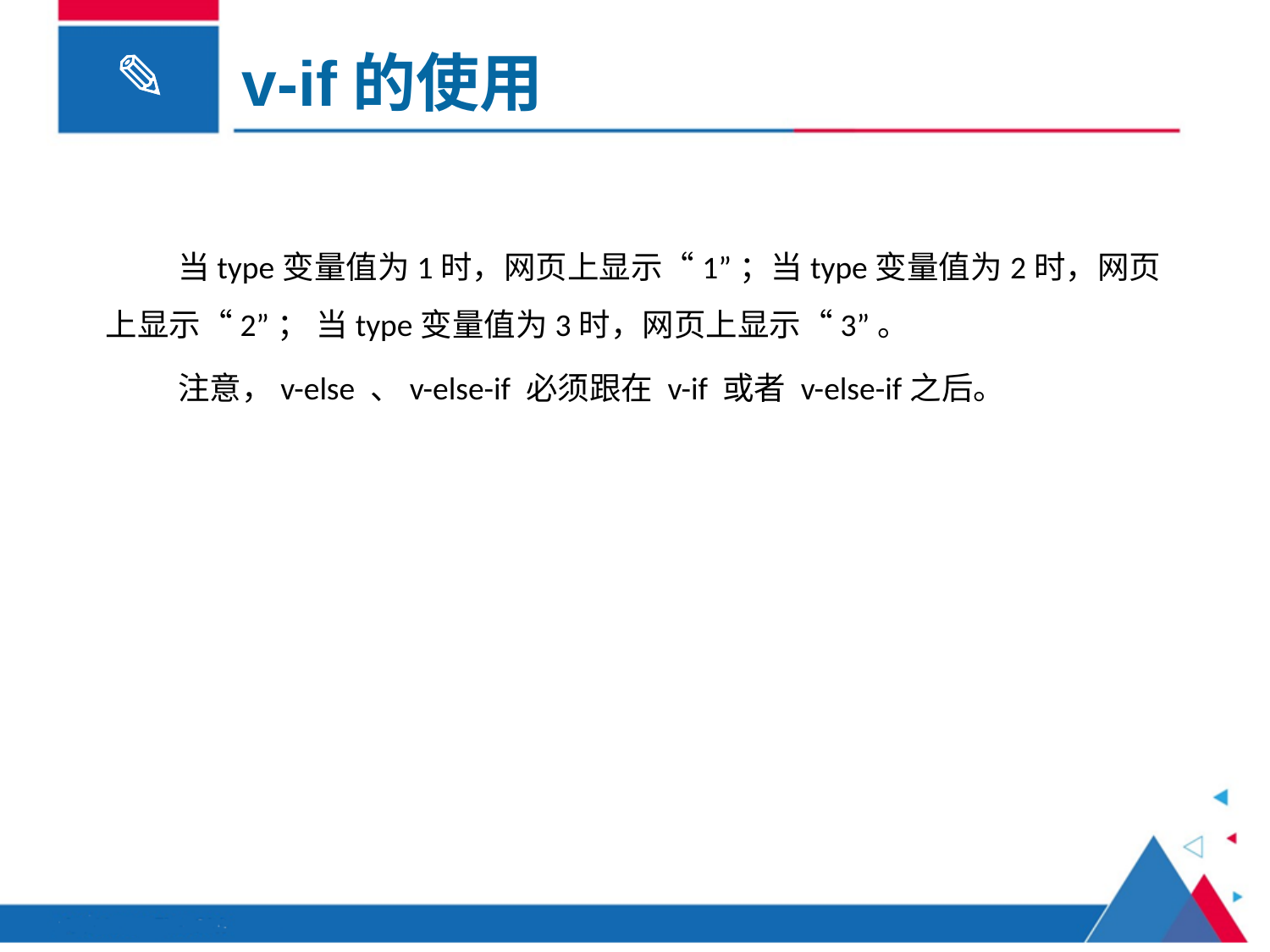

v-if的使用
         当type变量值为1时，网页上显示“1”；当type变量值为2时，网页上显示“2”； 当type变量值为3时，网页上显示“3”。
         注意，v-else 、v-else-if 必须跟在 v-if 或者 v-else-if之后。